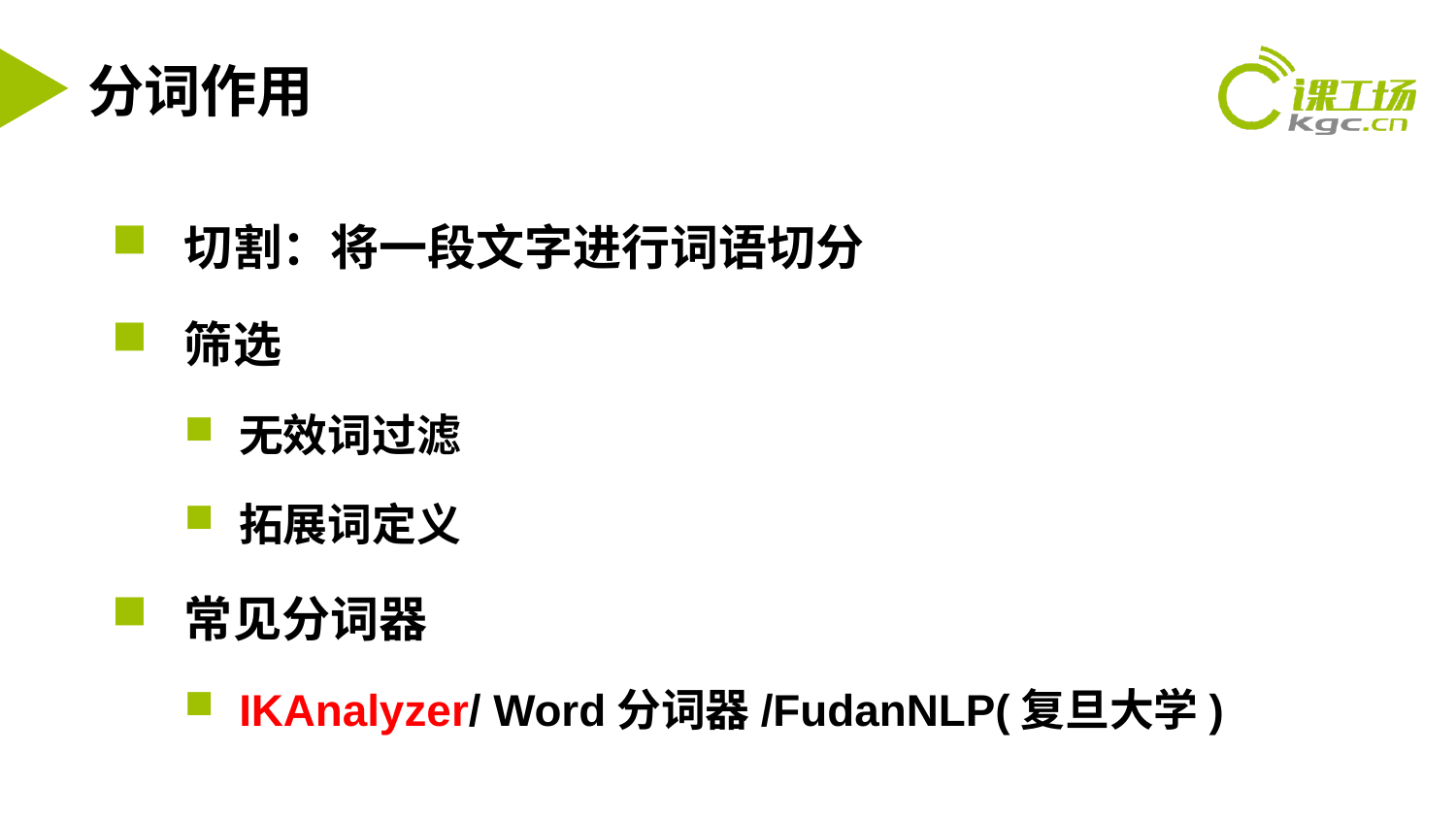

# 分词作用

切割：将一段文字进行词语切分
筛选
无效词过滤
拓展词定义
常见分词器
IKAnalyzer/ Word分词器/FudanNLP(复旦大学)